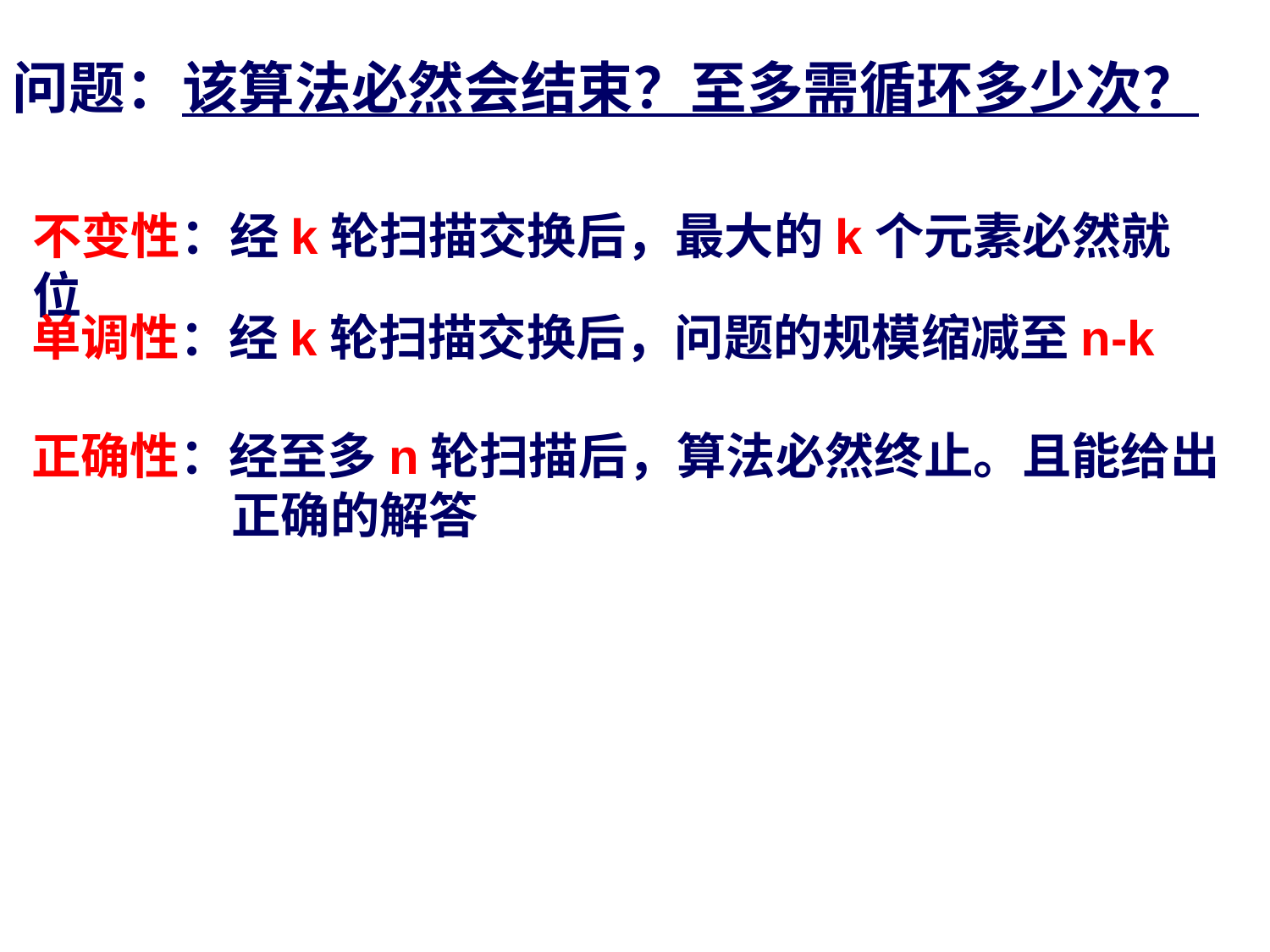

问题：该算法必然会结束？至多需循环多少次？
不变性：经k轮扫描交换后，最大的k个元素必然就位
单调性：经k轮扫描交换后，问题的规模缩减至n-k
正确性：经至多n轮扫描后，算法必然终止。且能给出正确的解答